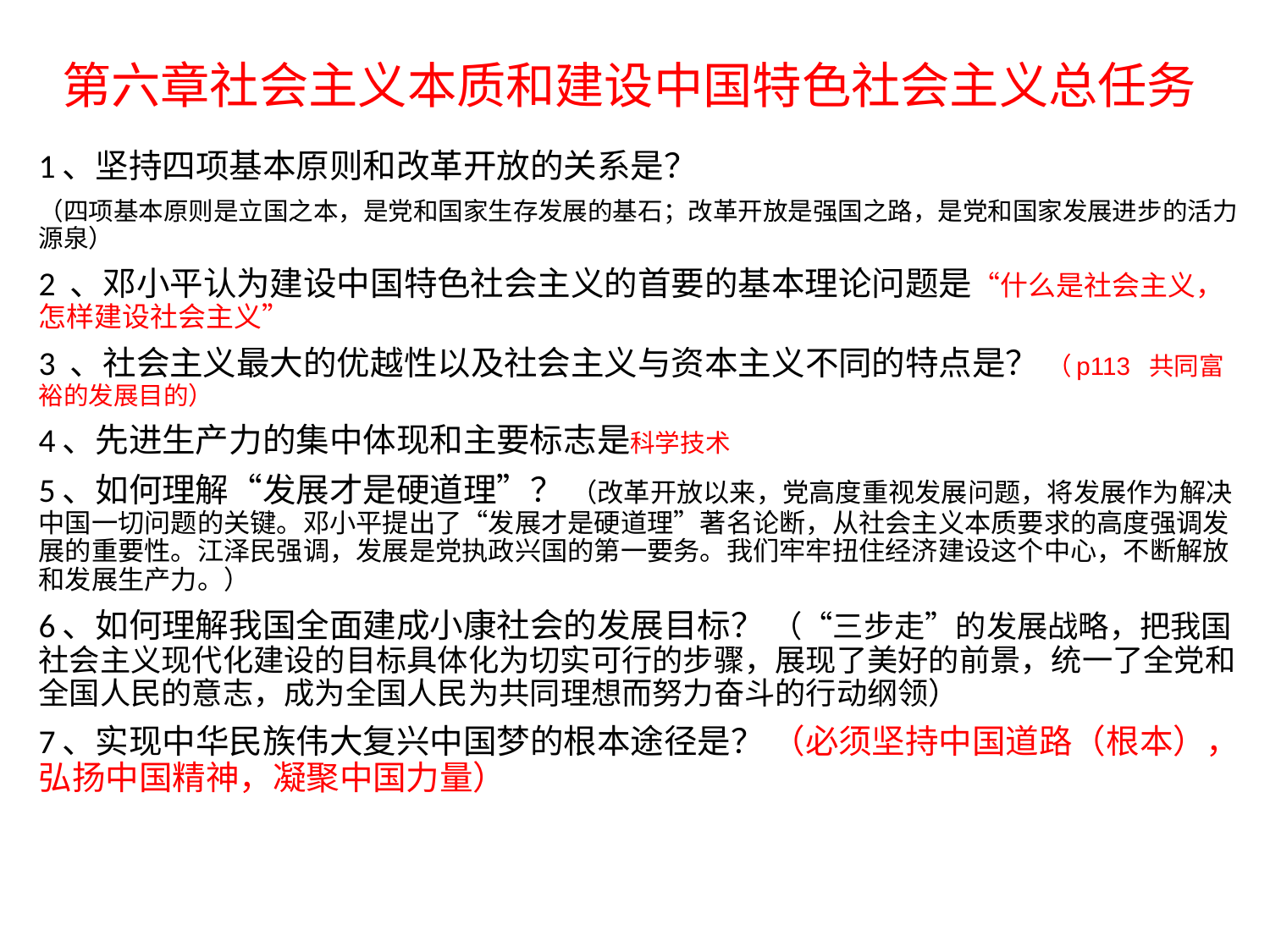

# 第六章社会主义本质和建设中国特色社会主义总任务
1、坚持四项基本原则和改革开放的关系是？
（四项基本原则是立国之本，是党和国家生存发展的基石；改革开放是强国之路，是党和国家发展进步的活力源泉）
2 、邓小平认为建设中国特色社会主义的首要的基本理论问题是“什么是社会主义，怎样建设社会主义”
3 、社会主义最大的优越性以及社会主义与资本主义不同的特点是？ （p113  共同富裕的发展目的）
4、先进生产力的集中体现和主要标志是科学技术
5、如何理解“发展才是硬道理”？ （改革开放以来，党高度重视发展问题，将发展作为解决中国一切问题的关键。邓小平提出了“发展才是硬道理”著名论断，从社会主义本质要求的高度强调发展的重要性。江泽民强调，发展是党执政兴国的第一要务。我们牢牢扭住经济建设这个中心，不断解放和发展生产力。）
6、如何理解我国全面建成小康社会的发展目标？ （“三步走”的发展战略，把我国社会主义现代化建设的目标具体化为切实可行的步骤，展现了美好的前景，统一了全党和全国人民的意志，成为全国人民为共同理想而努力奋斗的行动纲领）
7、实现中华民族伟大复兴中国梦的根本途径是？ （必须坚持中国道路（根本），弘扬中国精神，凝聚中国力量）